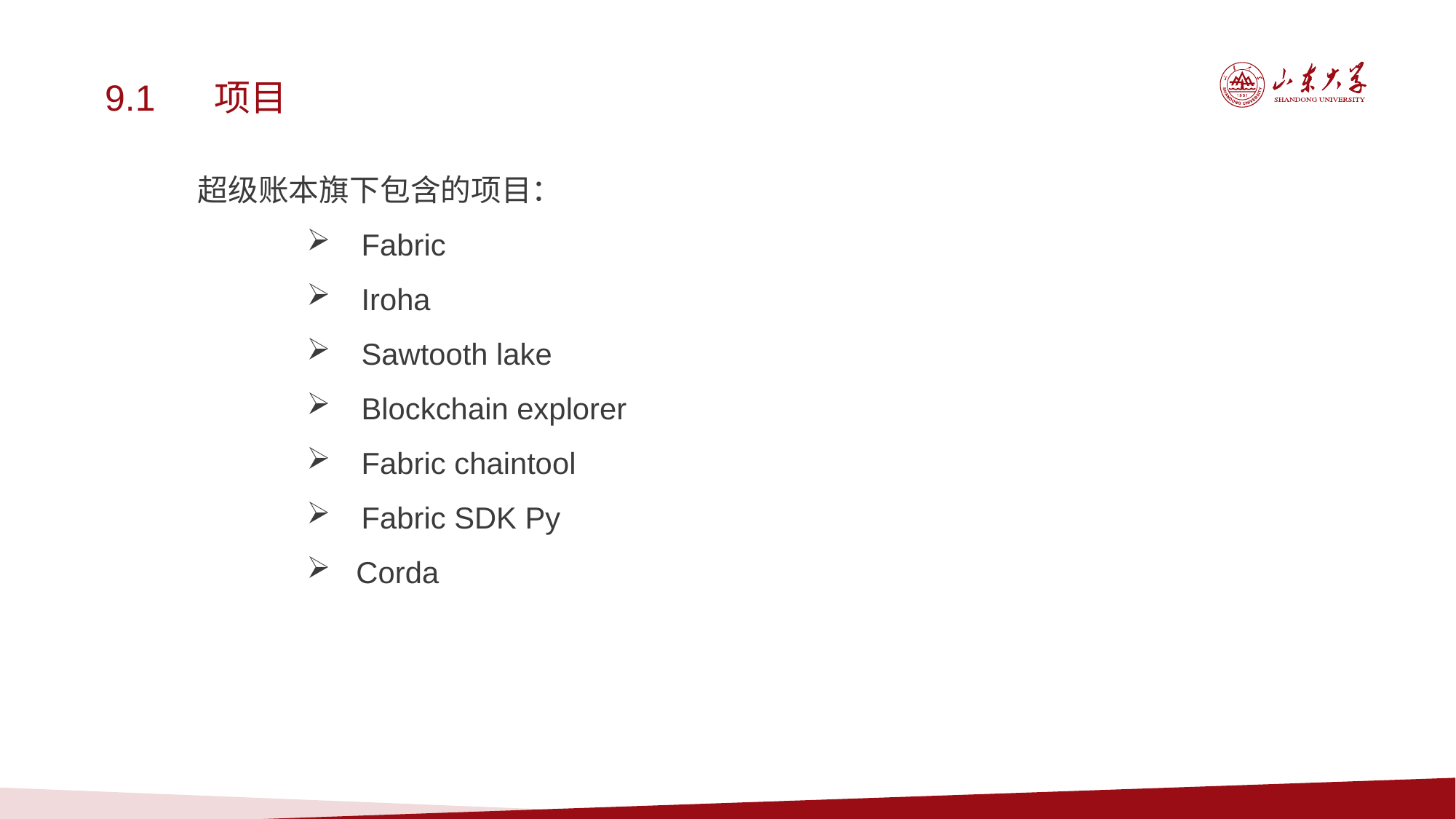

9.1 	项目
超级账本旗下包含的项目：
Fabric
Iroha
Sawtooth lake
Blockchain explorer
Fabric chaintool
Fabric SDK Py
 Corda